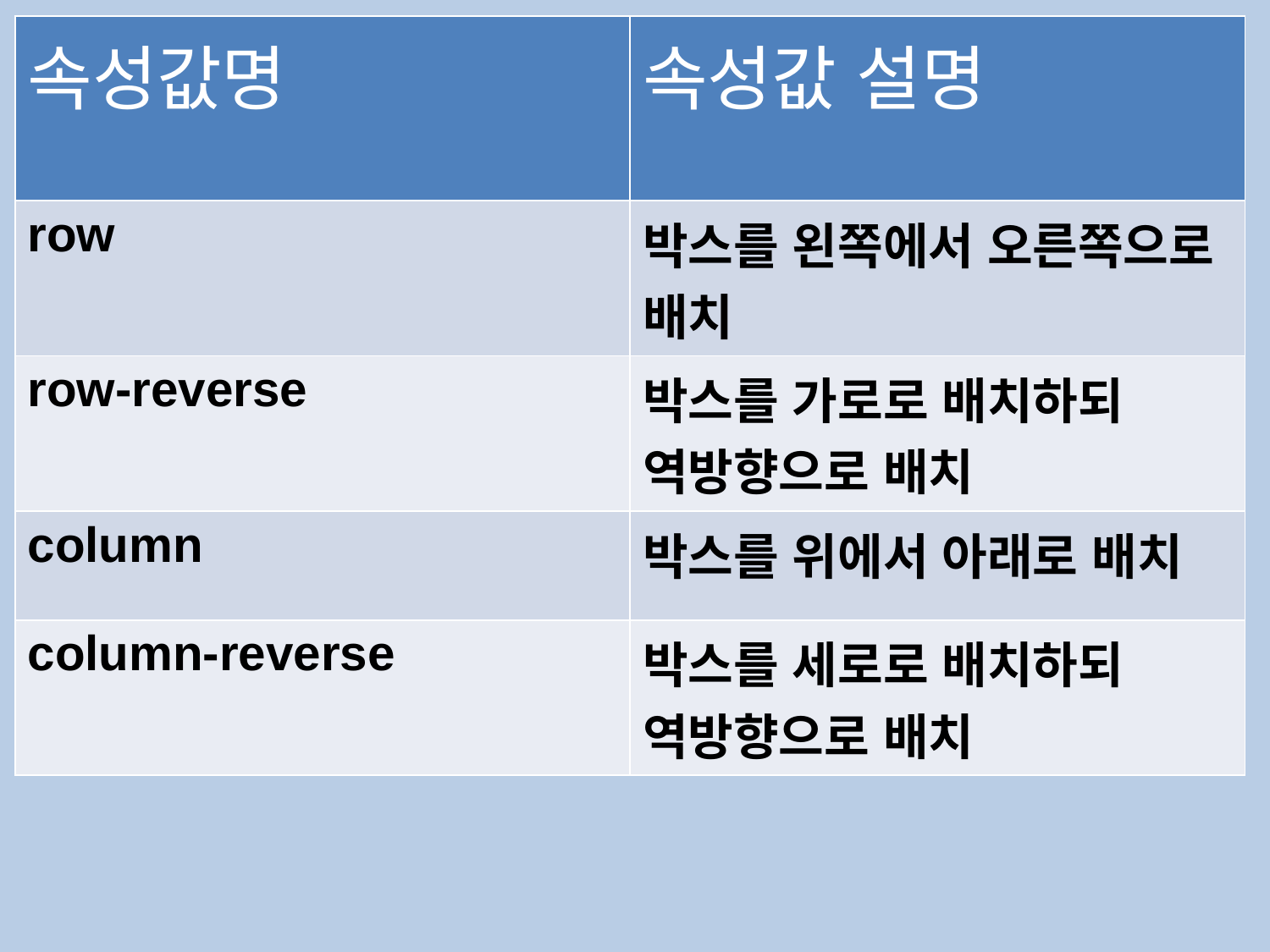

| 속성값명 | 속성값 설명 |
| --- | --- |
| row | 박스를 왼쪽에서 오른쪽으로 배치 |
| row-reverse | 박스를 가로로 배치하되 역방향으로 배치 |
| column | 박스를 위에서 아래로 배치 |
| column-reverse | 박스를 세로로 배치하되 역방향으로 배치 |